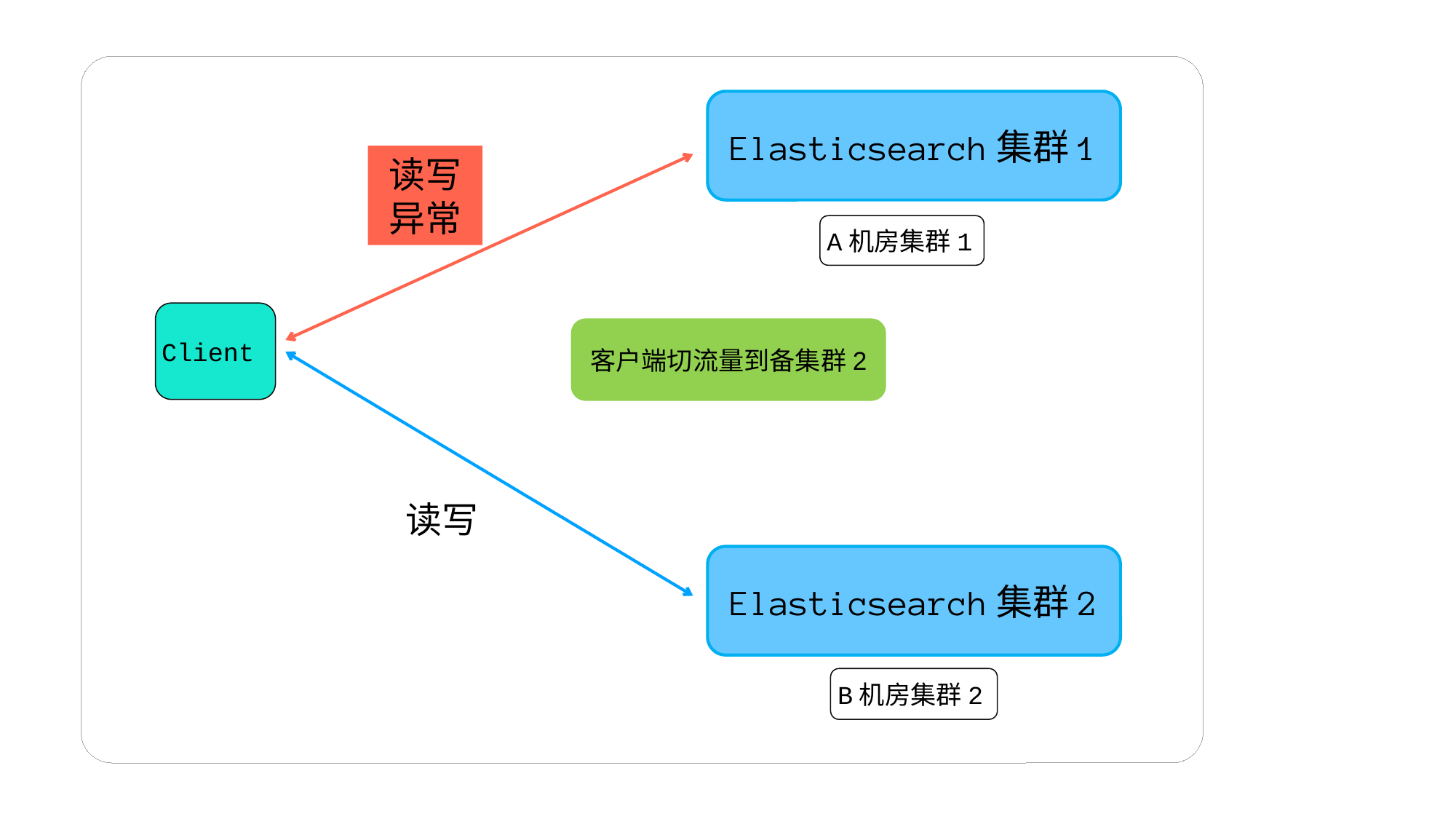

Elasticsearch集群1
读写异常

A机房集群1

Client

客户端切流量到备集群2
读写

Elasticsearch集群2

B机房集群2